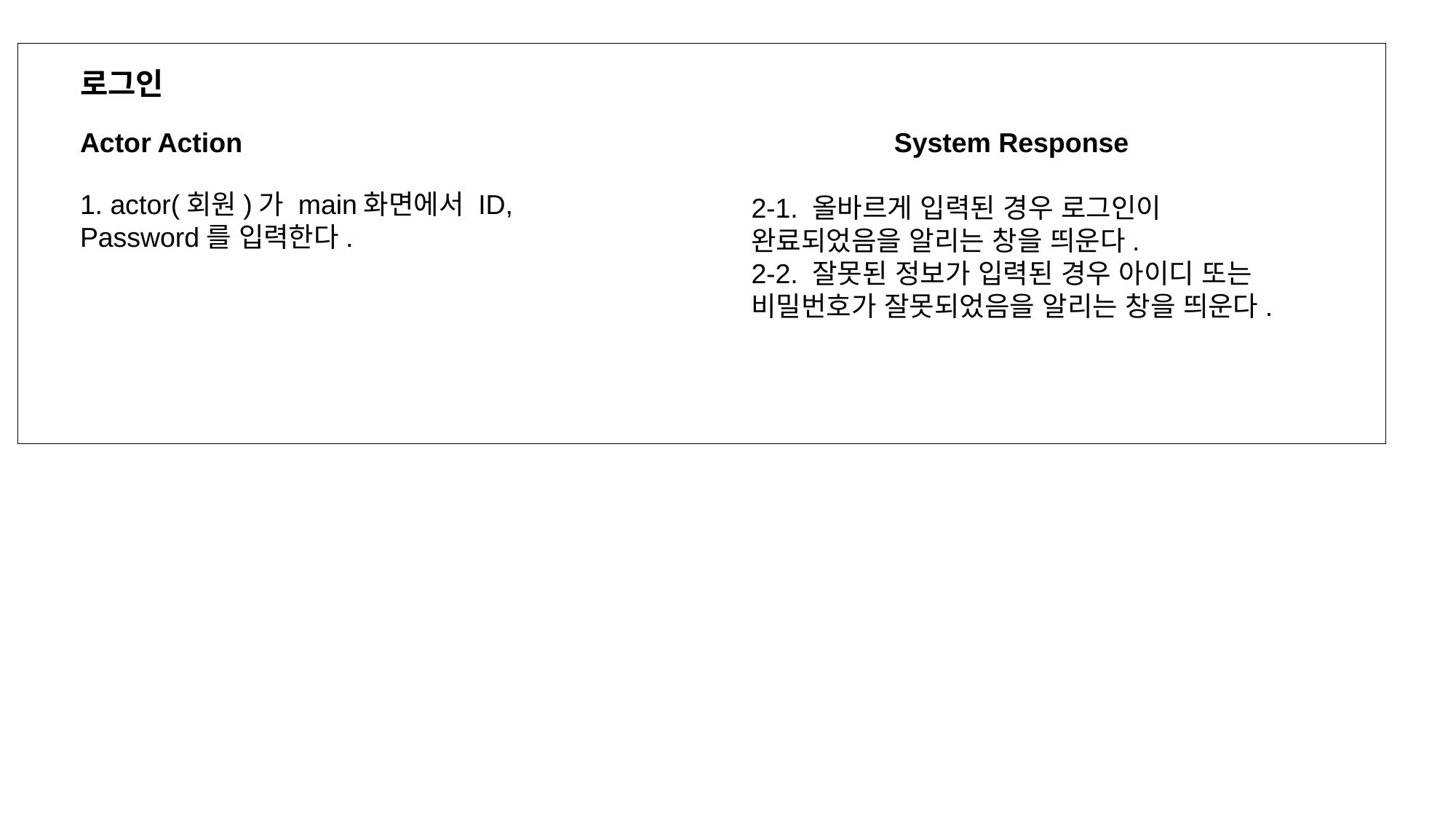

로그인
Actor Action
System Response
1. actor(회원)가 main화면에서 ID, Password를 입력한다.
2-1. 올바르게 입력된 경우 로그인이 완료되었음을 알리는 창을 띄운다.
2-2. 잘못된 정보가 입력된 경우 아이디 또는 비밀번호가 잘못되었음을 알리는 창을 띄운다.